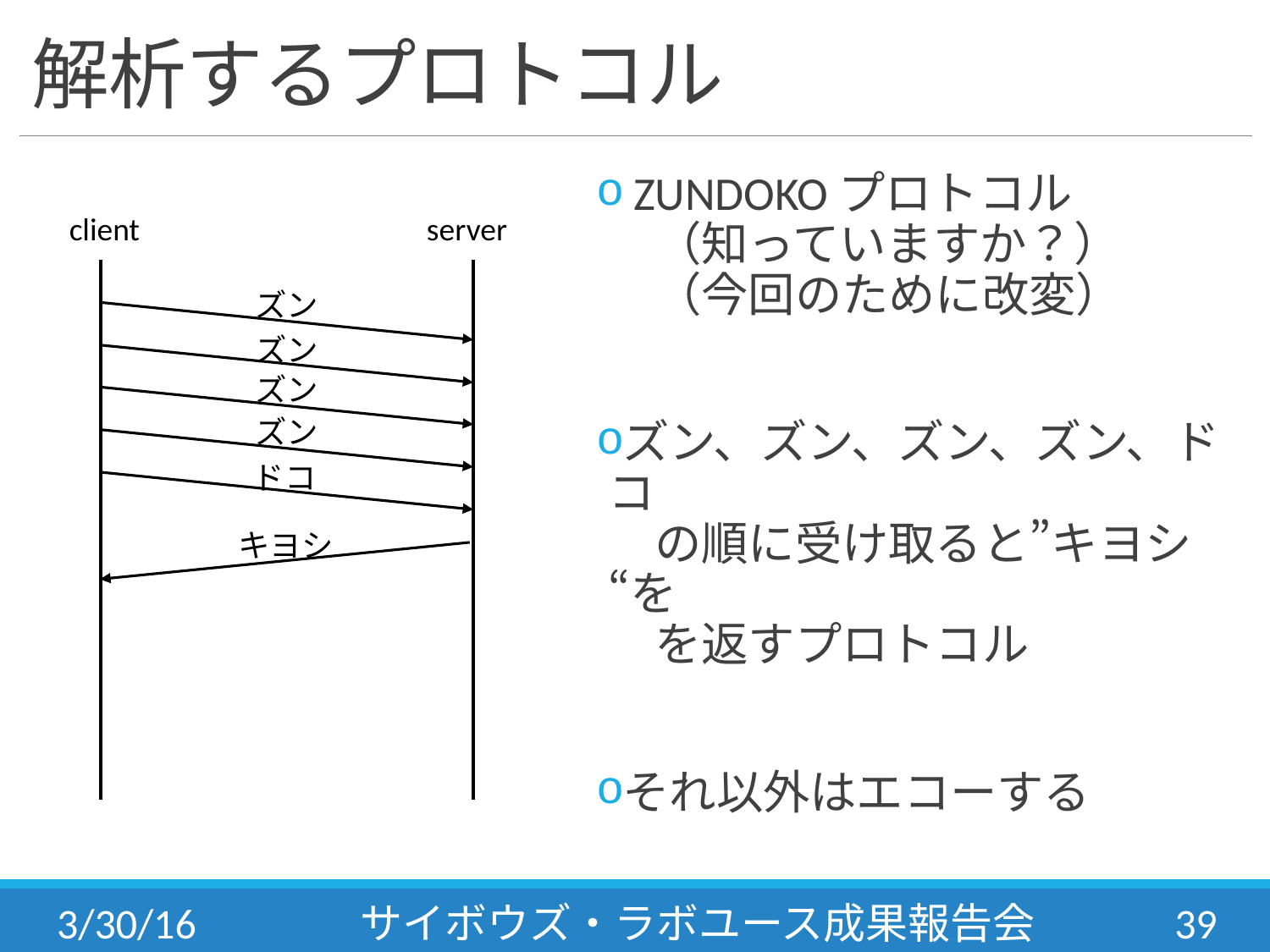

# 解析するプロトコル
 ZUNDOKOプロトコル　
　（知っていますか？）
　（今回のために改変）

ズン、ズン、ズン、ズン、ドコ
　の順に受け取ると”キヨシ“を
　を返すプロトコル

それ以外はエコーする
client                                        server
ズン
ズン
ズン
ズン
ドコ
キヨシ
3/30/16
サイボウズ・ラボユース成果報告会
39